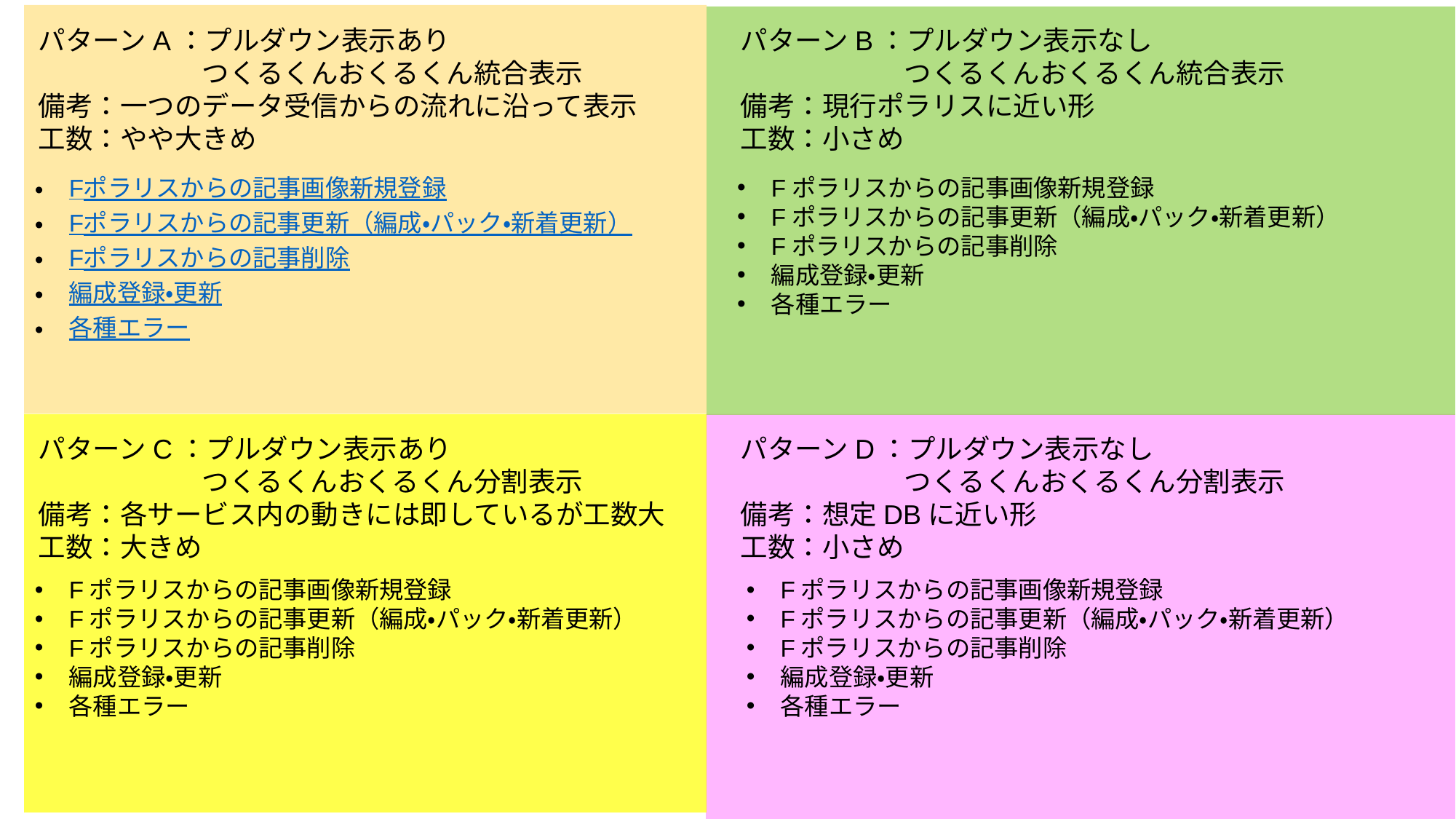

パターンA：プルダウン表示あり
　　　　　　つくるくんおくるくん統合表示
備考：一つのデータ受信からの流れに沿って表示
工数：やや大きめ
パターンB：プルダウン表示なし
　　　　　　つくるくんおくるくん統合表示
備考：現行ポラリスに近い形
工数：小さめ
Fポラリスからの記事画像新規登録
Fポラリスからの記事更新（編成・パック・新着更新）
Fポラリスからの記事削除
編成登録・更新
各種エラー
Fポラリスからの記事画像新規登録
Fポラリスからの記事更新（編成・パック・新着更新）
Fポラリスからの記事削除
編成登録・更新
各種エラー

パターンC：プルダウン表示あり
　　　　　　つくるくんおくるくん分割表示
備考：各サービス内の動きには即しているが工数大
工数：大きめ
パターンD：プルダウン表示なし
　　　　　　つくるくんおくるくん分割表示
備考：想定DBに近い形
工数：小さめ
Fポラリスからの記事画像新規登録
Fポラリスからの記事更新（編成・パック・新着更新）
Fポラリスからの記事削除
編成登録・更新
各種エラー
Fポラリスからの記事画像新規登録
Fポラリスからの記事更新（編成・パック・新着更新）
Fポラリスからの記事削除
編成登録・更新
各種エラー